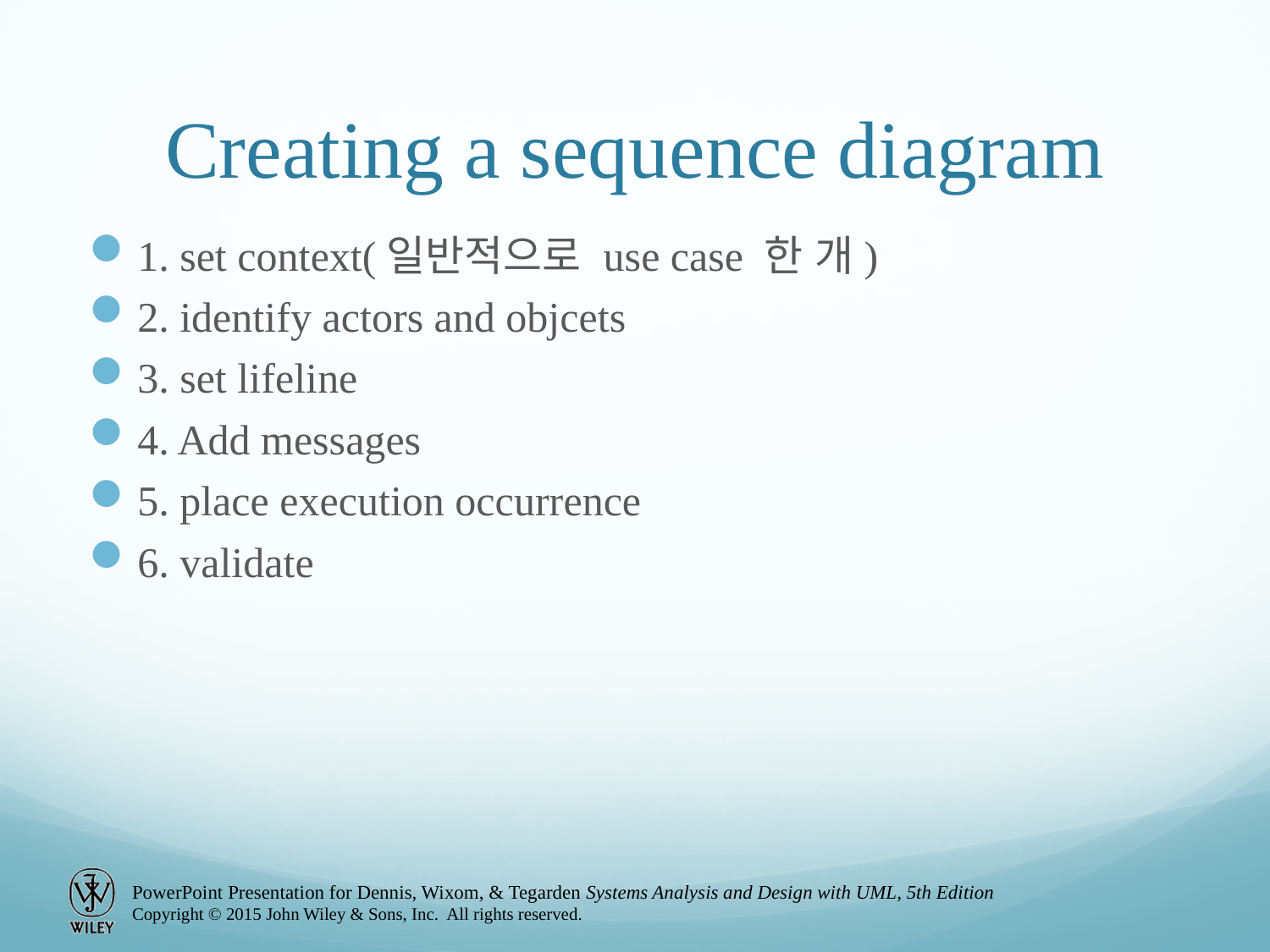

# Creating a sequence diagram
1. set context(일반적으로 use case 한 개)
2. identify actors and objcets
3. set lifeline
4. Add messages
5. place execution occurrence
6. validate